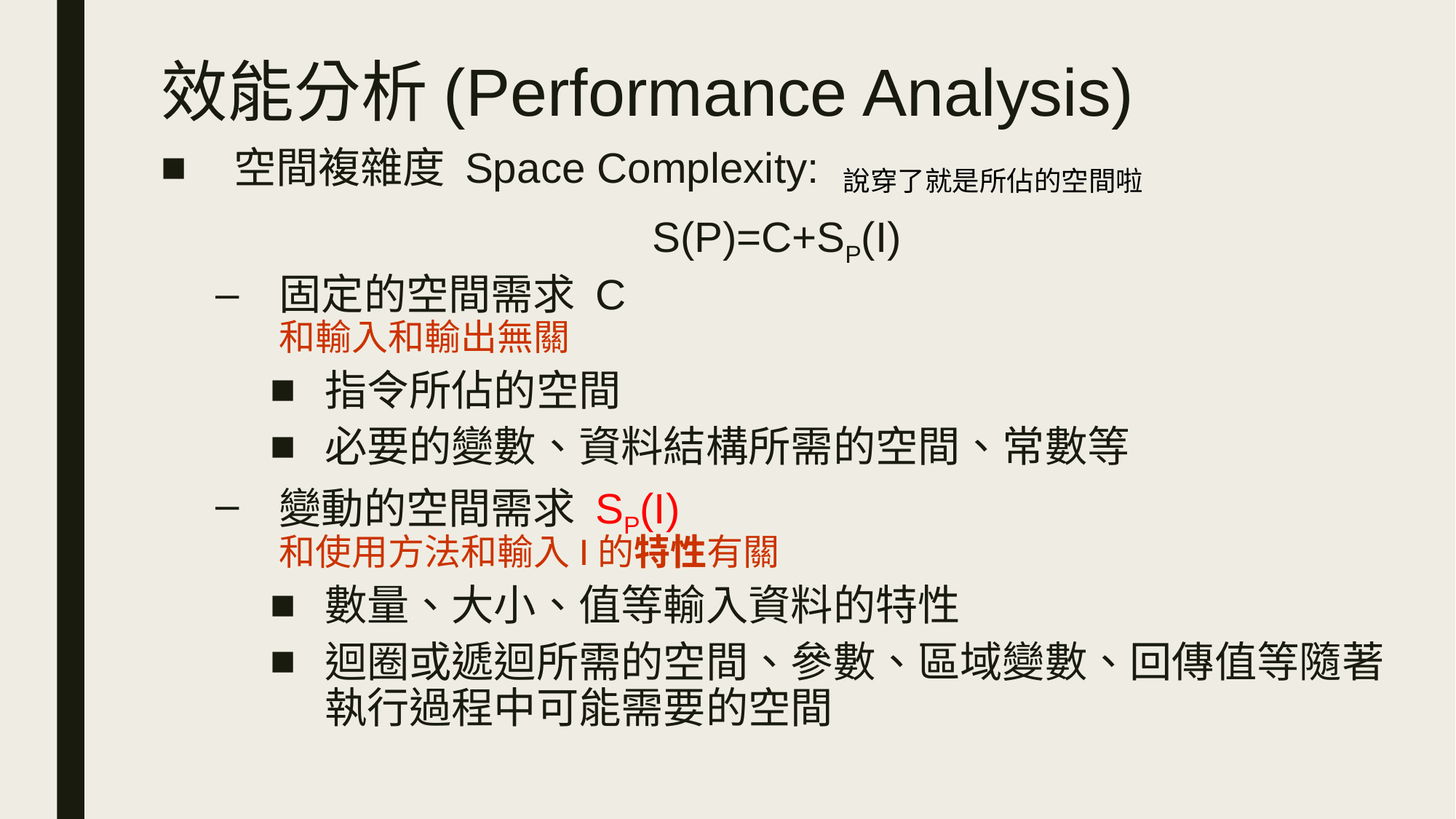

# 效能分析(Performance Analysis)
空間複雜度 Space Complexity:
S(P)=C+SP(I)
固定的空間需求 C
和輸入和輸出無關
指令所佔的空間
必要的變數、資料結構所需的空間、常數等
變動的空間需求 SP(I)
和使用方法和輸入I的特性有關
數量、大小、值等輸入資料的特性
迴圈或遞迴所需的空間、參數、區域變數、回傳值等隨著執行過程中可能需要的空間
說穿了就是所佔的空間啦